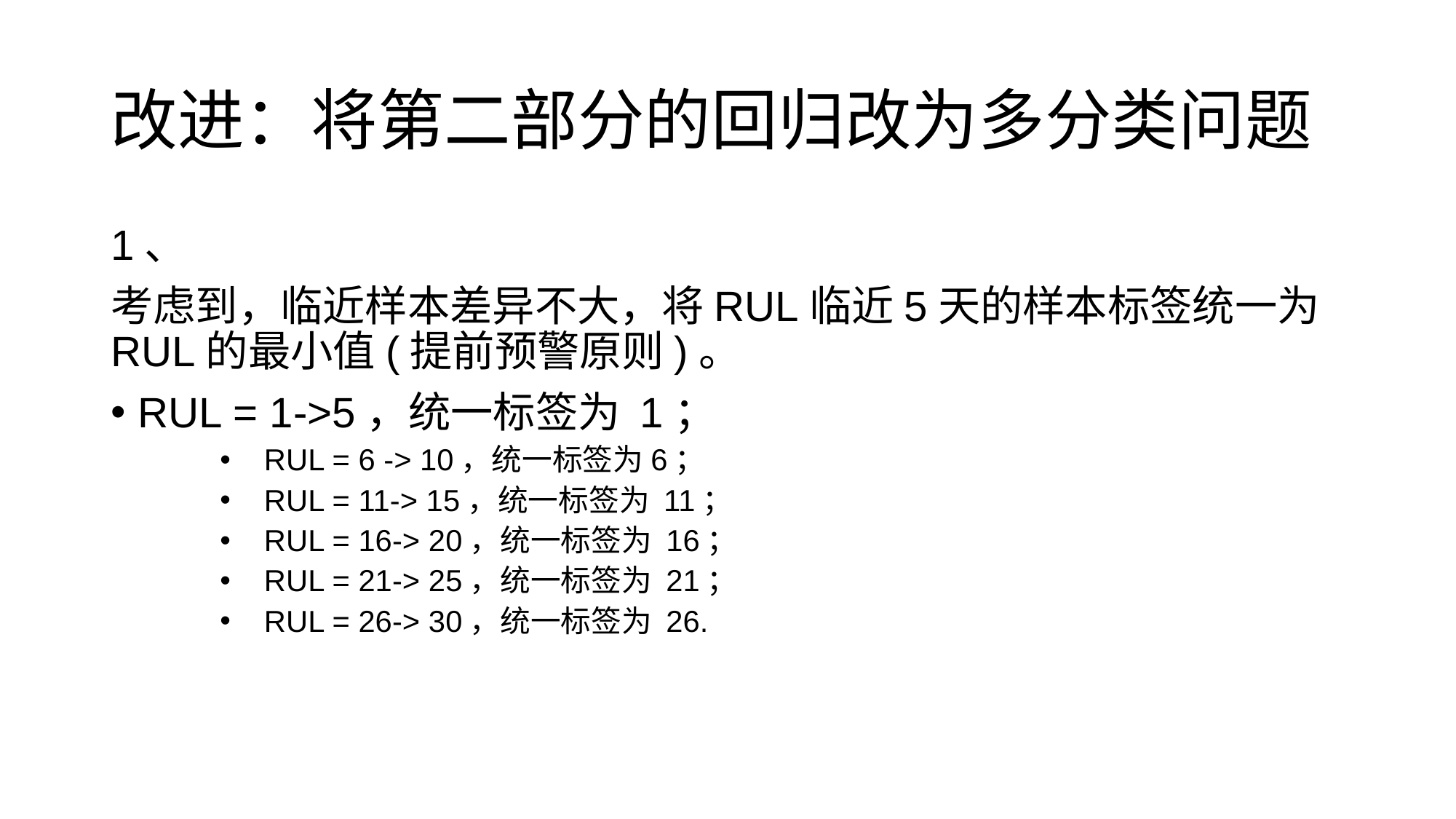

# 改进：将第二部分的回归改为多分类问题
1、
考虑到，临近样本差异不大，将RUL临近5天的样本标签统一为RUL的最小值(提前预警原则)。
RUL = 1->5，统一标签为 1；
  RUL = 6 -> 10，统一标签为6；
  RUL = 11-> 15，统一标签为 11；
  RUL = 16-> 20，统一标签为 16；
  RUL = 21-> 25，统一标签为 21；
  RUL = 26-> 30，统一标签为 26.